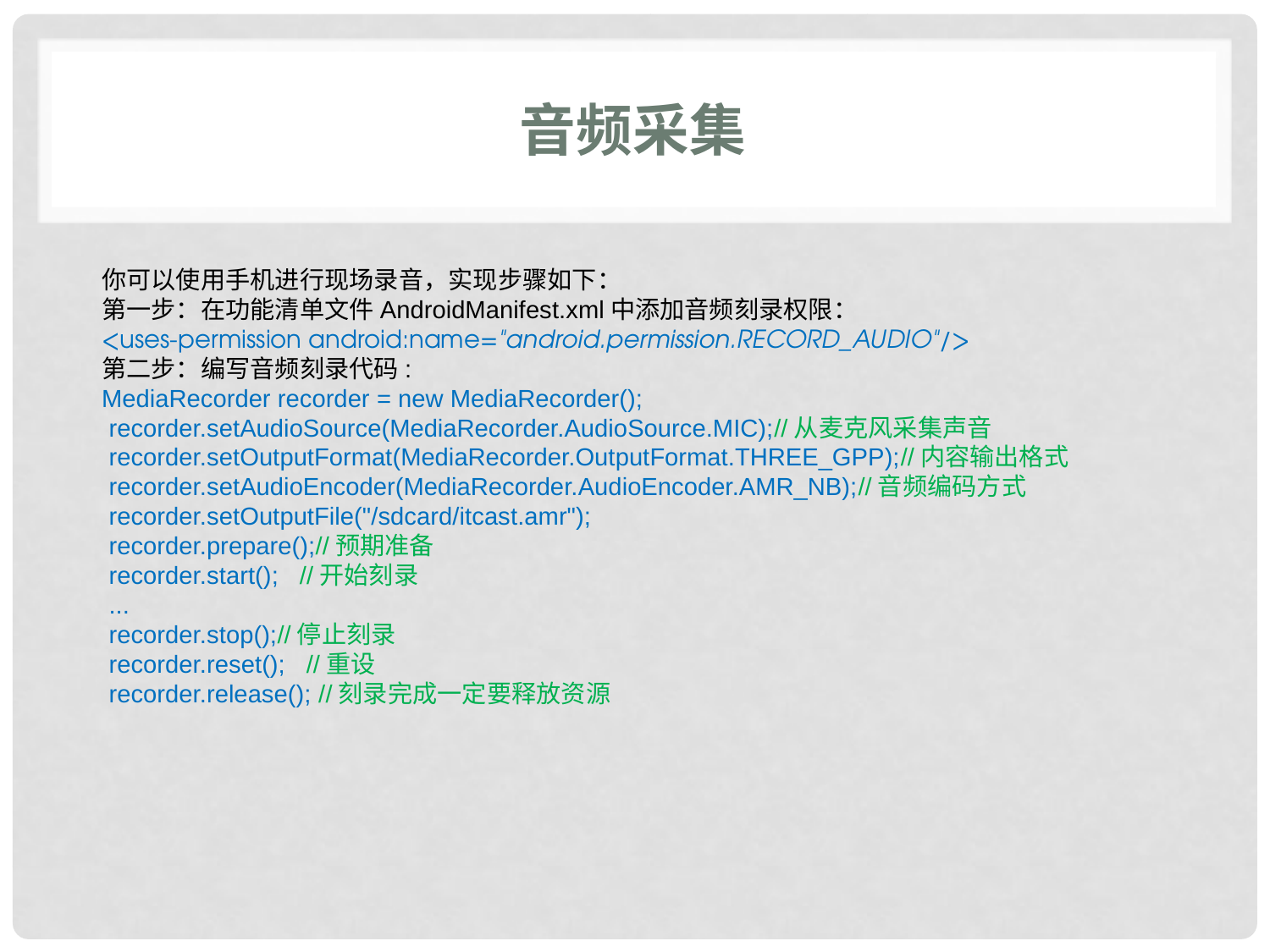

# 音频采集
你可以使用手机进行现场录音，实现步骤如下：
第一步：在功能清单文件AndroidManifest.xml中添加音频刻录权限：
<uses-permission android:name="android.permission.RECORD_AUDIO"/>
第二步：编写音频刻录代码:
MediaRecorder recorder = new MediaRecorder();
 recorder.setAudioSource(MediaRecorder.AudioSource.MIC);//从麦克风采集声音
 recorder.setOutputFormat(MediaRecorder.OutputFormat.THREE_GPP);//内容输出格式
 recorder.setAudioEncoder(MediaRecorder.AudioEncoder.AMR_NB);//音频编码方式
 recorder.setOutputFile("/sdcard/itcast.amr");
 recorder.prepare();//预期准备
 recorder.start();   //开始刻录
 ...
 recorder.stop();//停止刻录
 recorder.reset();   //重设
 recorder.release(); //刻录完成一定要释放资源